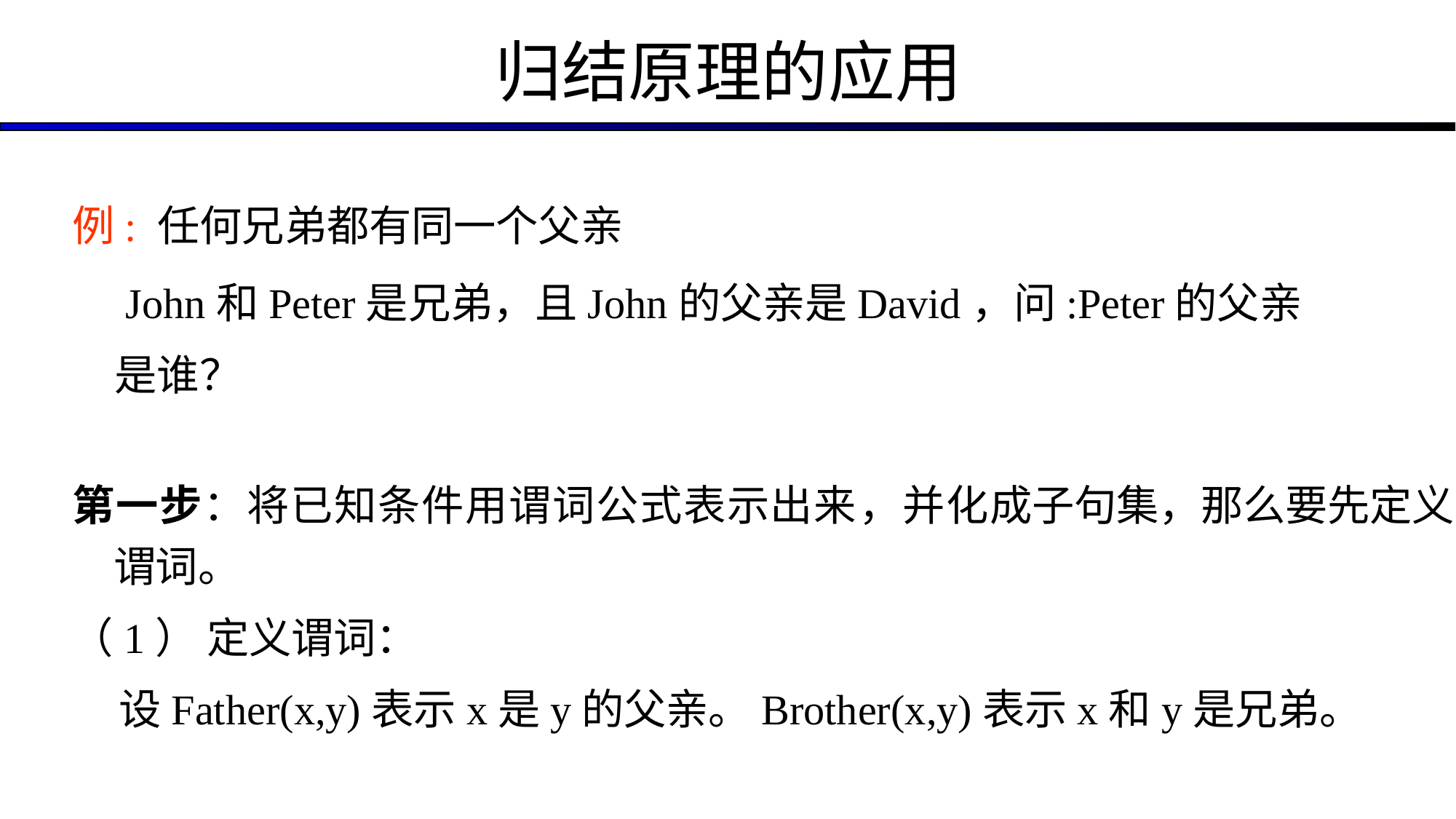

# 归结原理的应用
例: 任何兄弟都有同一个父亲
John和Peter是兄弟，且John的父亲是David，问:Peter的父亲是谁？

第一步：将已知条件用谓词公式表示出来，并化成子句集，那么要先定义谓词。
（1） 定义谓词：
    设Father(x,y)表示x是y的父亲。Brother(x,y)表示x和y是兄弟。